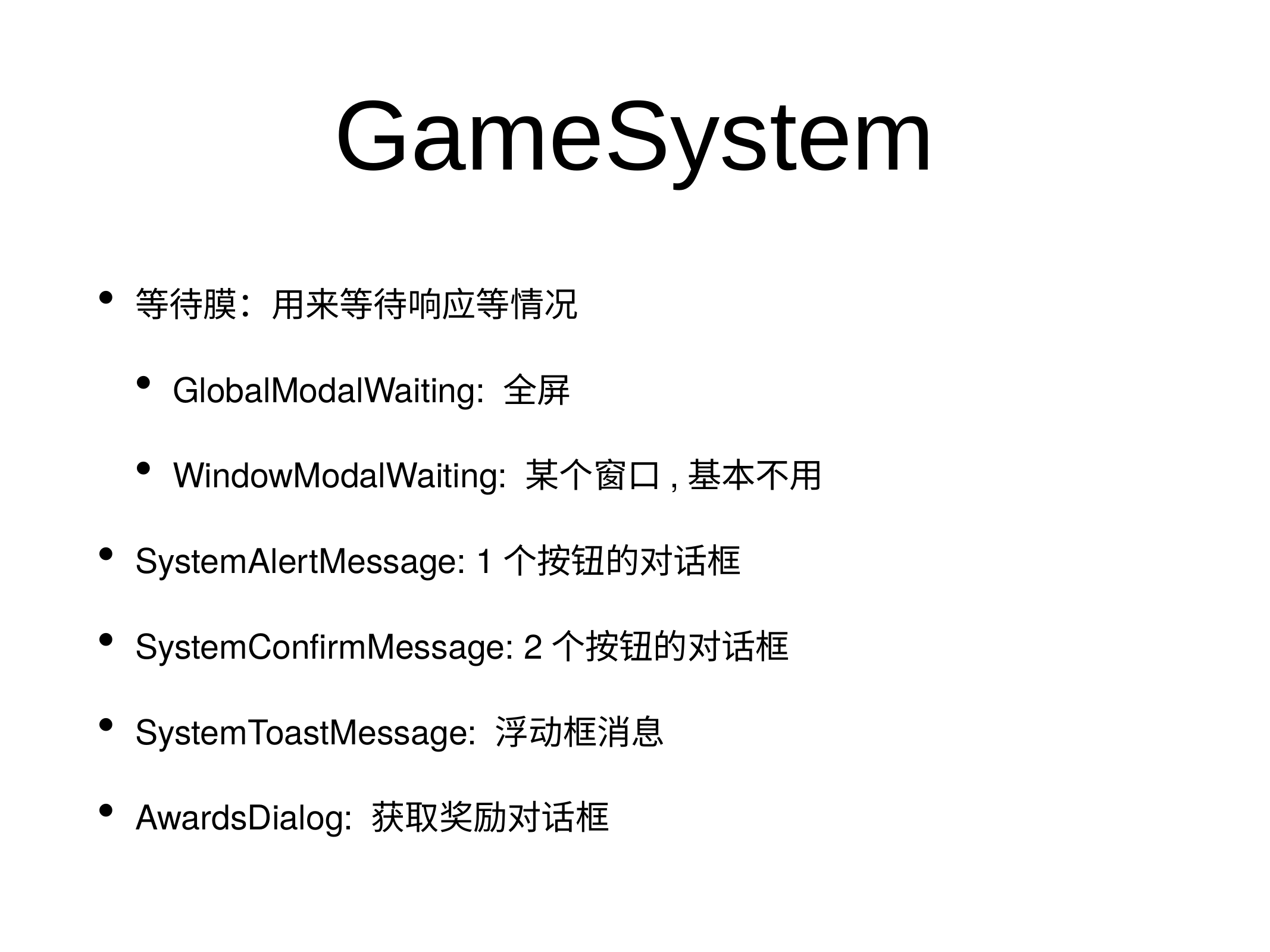

# GameSystem
等待膜：用来等待响应等情况
GlobalModalWaiting: 全屏
WindowModalWaiting: 某个窗口,基本不用
SystemAlertMessage: 1个按钮的对话框
SystemConfirmMessage: 2个按钮的对话框
SystemToastMessage: 浮动框消息
AwardsDialog: 获取奖励对话框